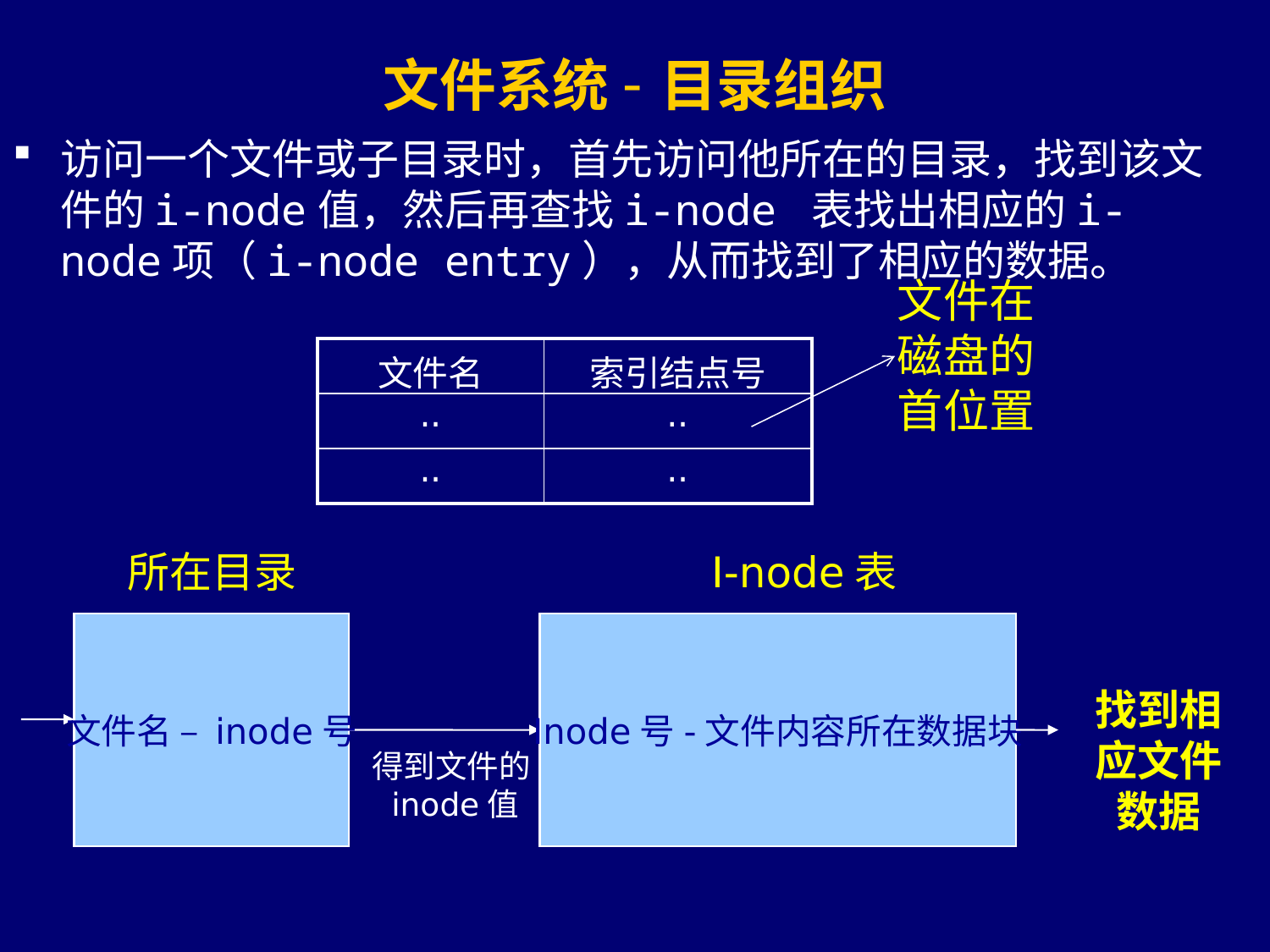

# 文件系统-目录组织
访问一个文件或子目录时，首先访问他所在的目录，找到该文件的i-node值，然后再查找i-node 表找出相应的i-node项（i-node entry），从而找到了相应的数据。

文件在磁盘的首位置

| 文件名 | 索引结点号 |
| --- | --- |
| .. | .. |
| .. | .. |
所在目录
I-node表

文件名 – inode号
Inode号-文件内容所在数据块
找到相应文件数据

得到文件的inode值
8